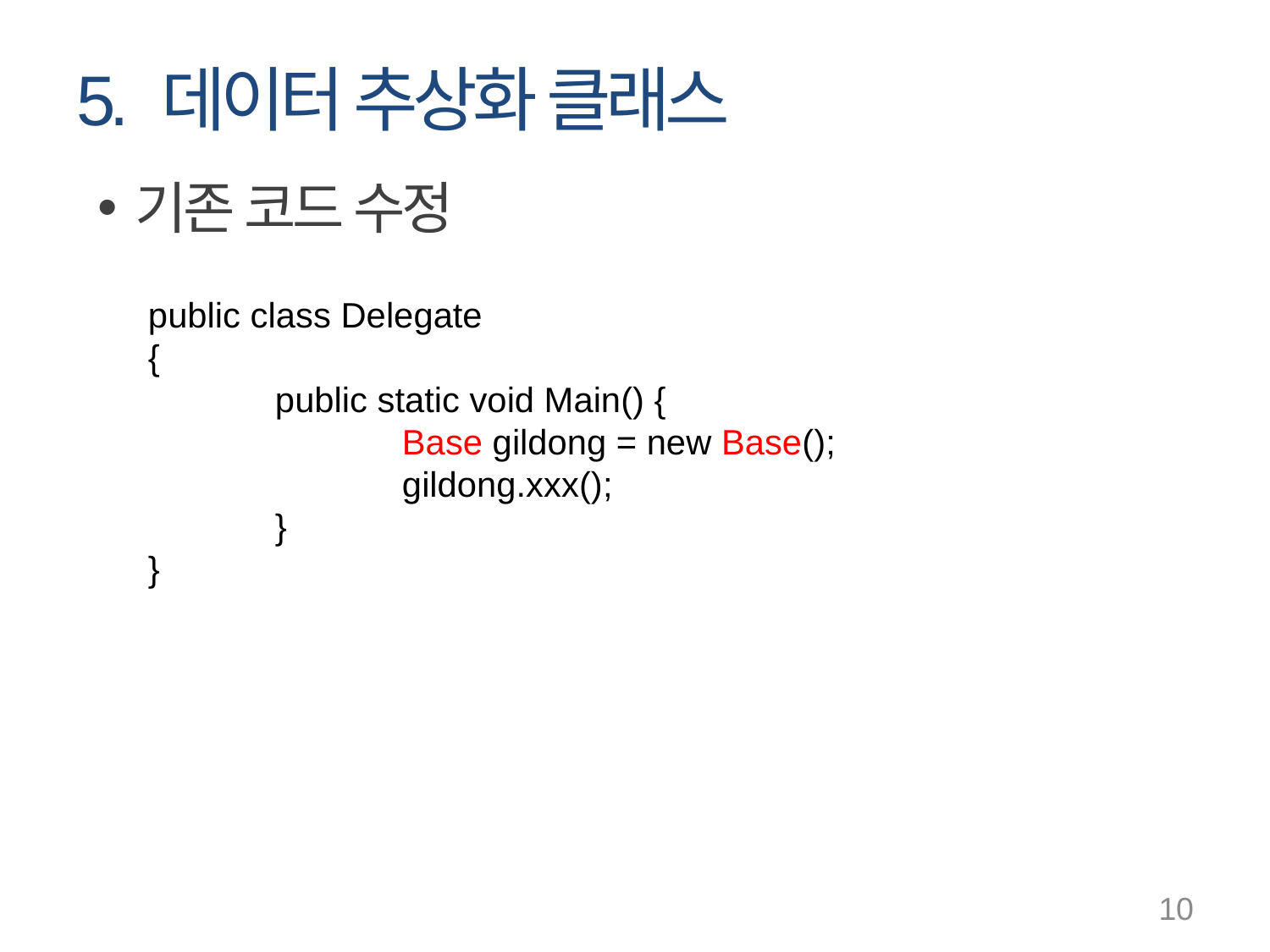

# 5. 데이터 추상화 클래스
기존 코드 수정
public class Delegate
{
	public static void Main() {
		Base gildong = new Base();
		gildong.xxx();
	}
}
10